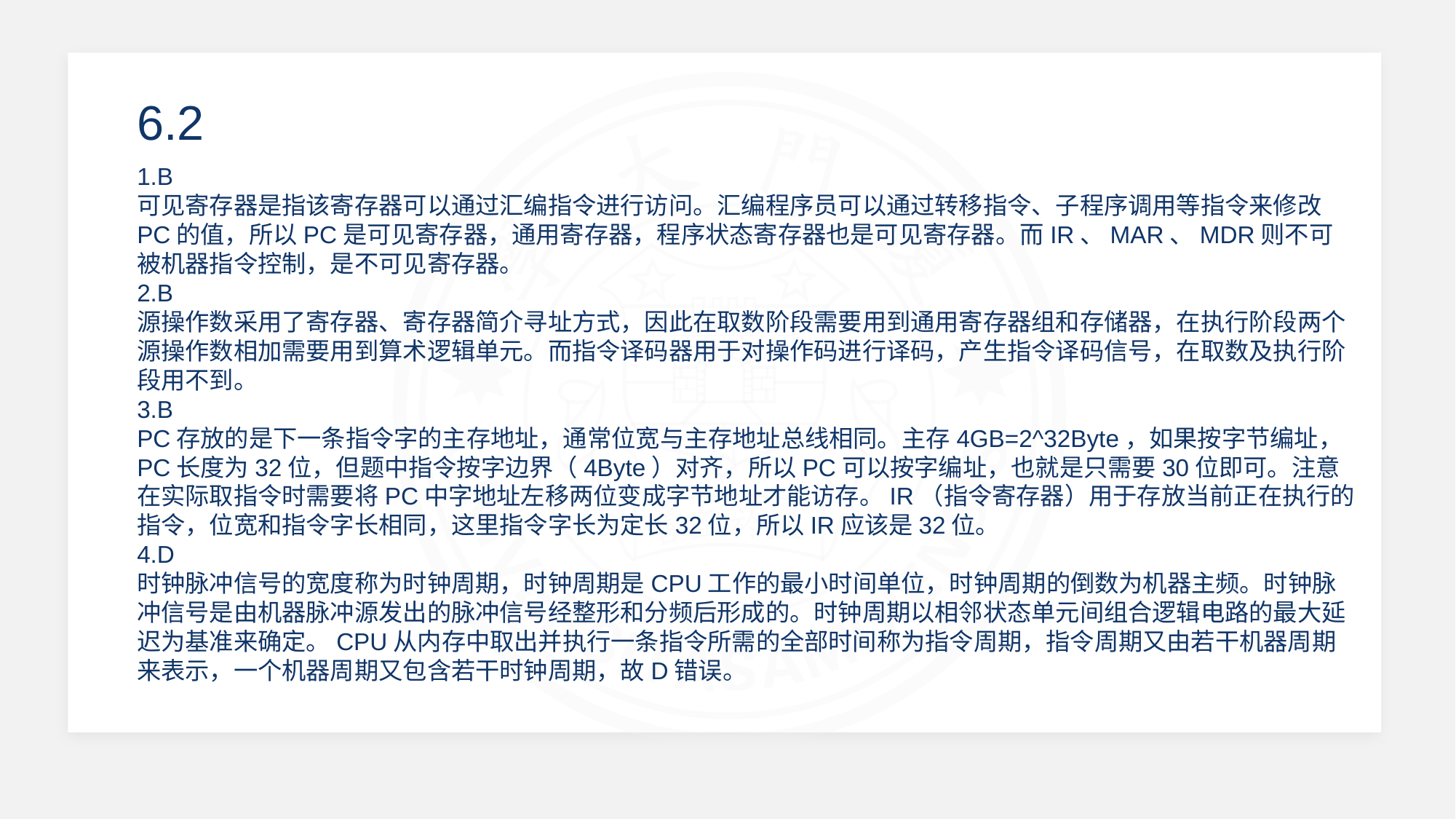

6.2
1.B
可见寄存器是指该寄存器可以通过汇编指令进行访问。汇编程序员可以通过转移指令、子程序调用等指令来修改PC的值，所以PC是可见寄存器，通用寄存器，程序状态寄存器也是可见寄存器。而IR、MAR、MDR则不可被机器指令控制，是不可见寄存器。
2.B
源操作数采用了寄存器、寄存器简介寻址方式，因此在取数阶段需要用到通用寄存器组和存储器，在执行阶段两个源操作数相加需要用到算术逻辑单元。而指令译码器用于对操作码进行译码，产生指令译码信号，在取数及执行阶段用不到。
3.B
PC存放的是下一条指令字的主存地址，通常位宽与主存地址总线相同。主存4GB=2^32Byte，如果按字节编址，PC长度为32位，但题中指令按字边界（4Byte）对齐，所以PC可以按字编址，也就是只需要30位即可。注意在实际取指令时需要将PC中字地址左移两位变成字节地址才能访存。IR（指令寄存器）用于存放当前正在执行的指令，位宽和指令字长相同，这里指令字长为定长32位，所以IR应该是32位。
4.D
时钟脉冲信号的宽度称为时钟周期，时钟周期是CPU工作的最小时间单位，时钟周期的倒数为机器主频。时钟脉冲信号是由机器脉冲源发出的脉冲信号经整形和分频后形成的。时钟周期以相邻状态单元间组合逻辑电路的最大延迟为基准来确定。CPU从内存中取出并执行一条指令所需的全部时间称为指令周期，指令周期又由若干机器周期来表示，一个机器周期又包含若干时钟周期，故D错误。